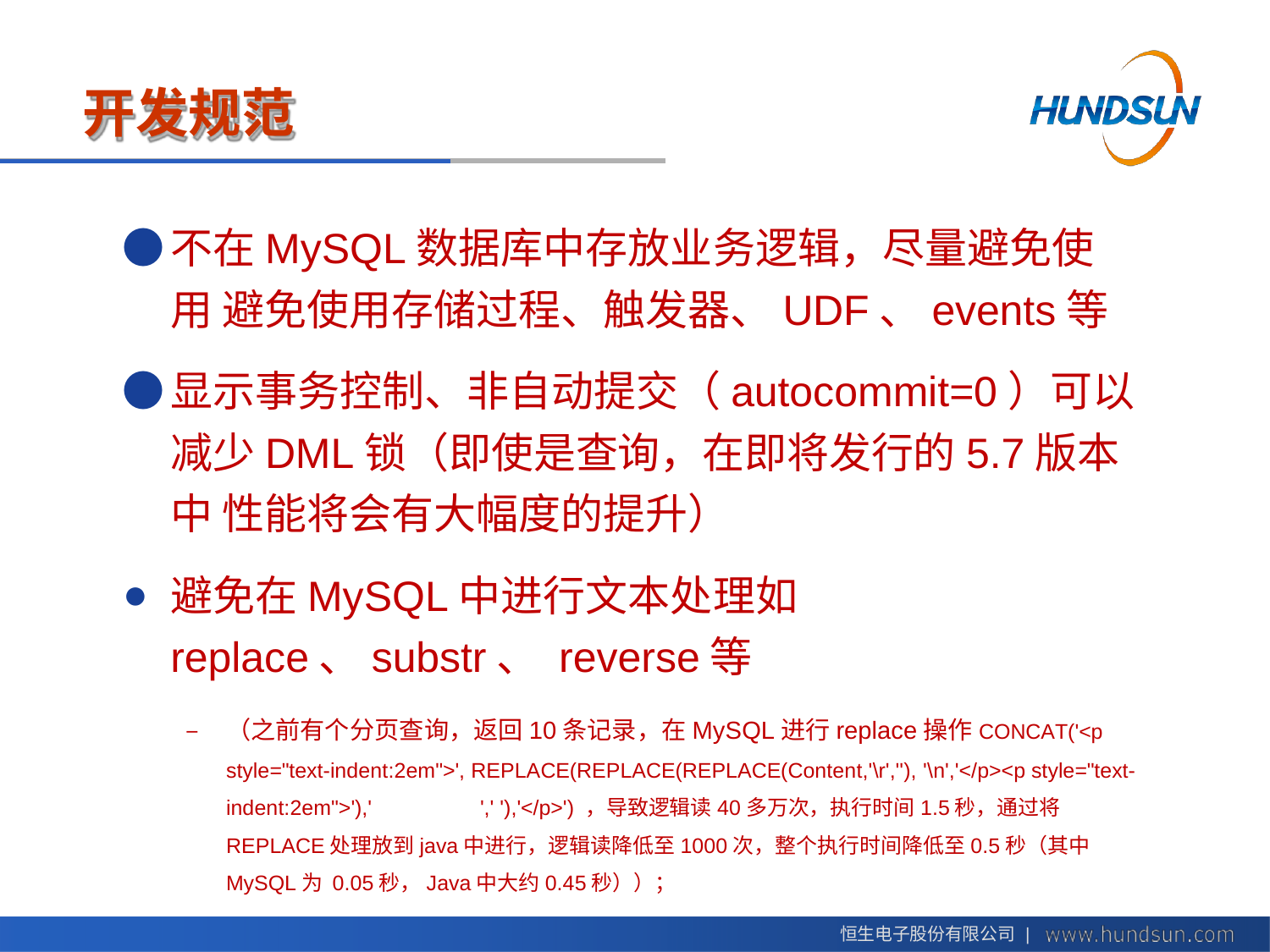

# 开发规范
●	不在MySQL数据库中存放业务逻辑，尽量避免使用 避免使用存储过程、触发器、UDF、events等
●	显示事务控制、非自动提交（autocommit=0）可以 减少DML锁（即使是查询，在即将发行的5.7版本中 性能将会有大幅度的提升）
避免在MySQL中进行文本处理如replace、substr、 reverse等
–	（之前有个分页查询，返回10条记录，在MySQL进行replace操作CONCAT('<p style="text-indent:2em">', REPLACE(REPLACE(REPLACE(Content,'\r',''), '\n','</p><p style="text-indent:2em">'),'	',' '),'</p>') ，导致逻辑读40多万次，执行时间1.5秒，通过将 REPLACE处理放到java中进行，逻辑读降低至1000次，整个执行时间降低至0.5秒（其中MySQL为 0.05秒，Java中大约0.45秒））；
恒生电子股份有限公司 |